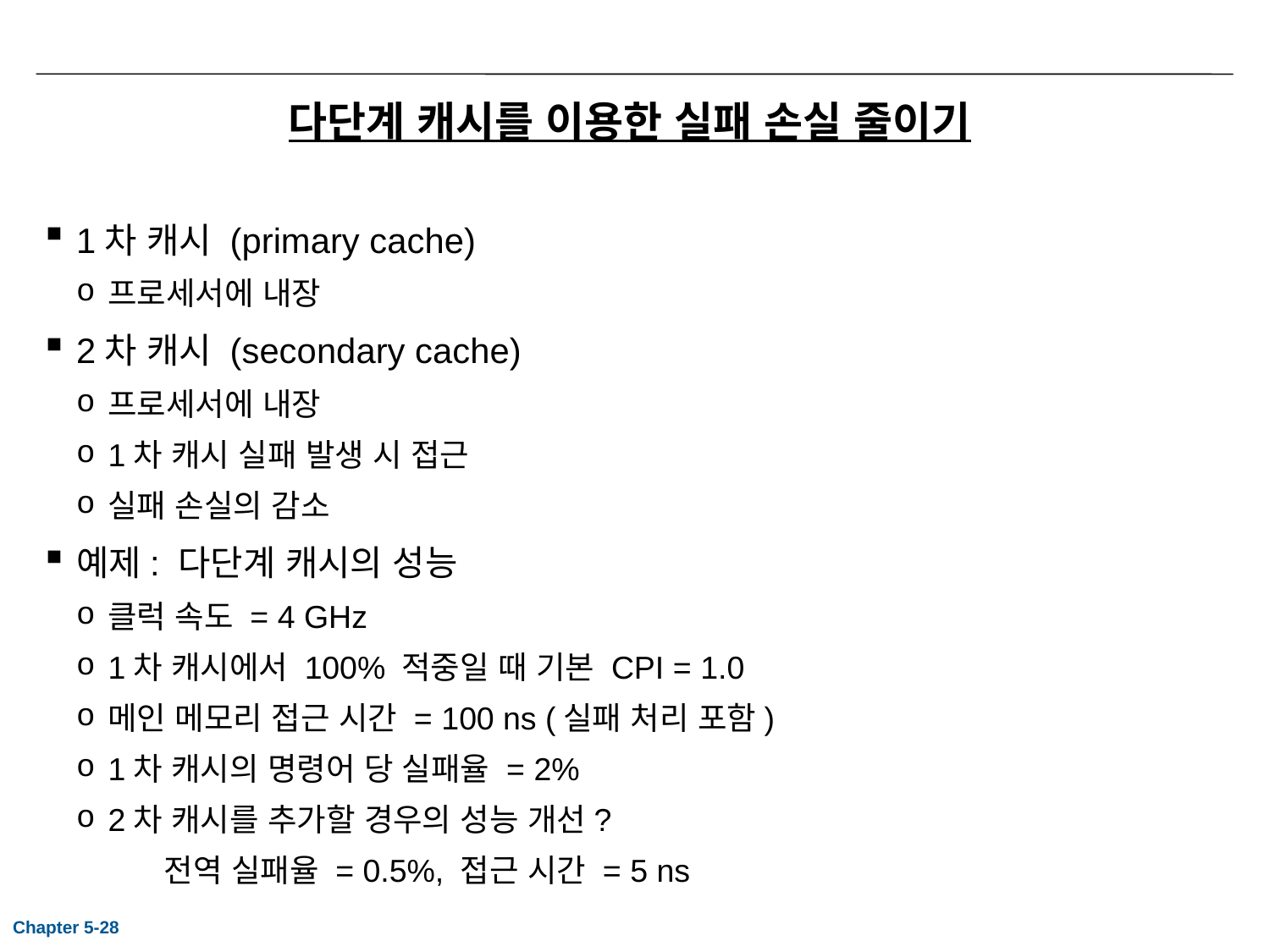

# 다단계 캐시를 이용한 실패 손실 줄이기
1차 캐시 (primary cache)
프로세서에 내장
2차 캐시 (secondary cache)
프로세서에 내장
1차 캐시 실패 발생 시 접근
실패 손실의 감소
예제: 다단계 캐시의 성능
클럭 속도 = 4 GHz
1차 캐시에서 100% 적중일 때 기본 CPI = 1.0
메인 메모리 접근 시간 = 100 ns (실패 처리 포함)
1차 캐시의 명령어 당 실패율 = 2%
2차 캐시를 추가할 경우의 성능 개선?
         전역 실패율 = 0.5%, 접근 시간 = 5 ns
Chapter 5-28